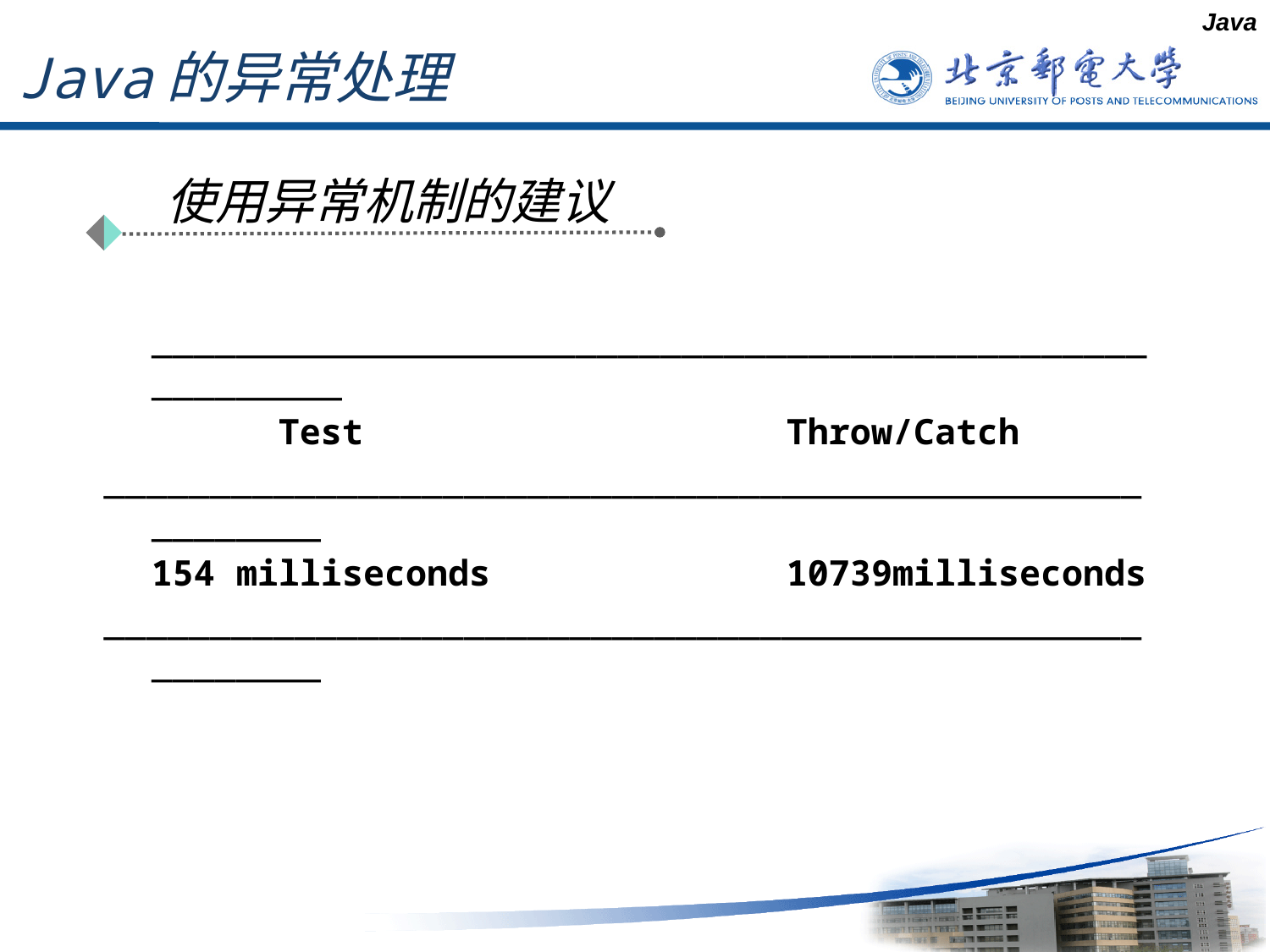

Java
# Java的异常处理

使用异常机制的建议

 ________________________________________________________
		Test				Throw/Catch
_________________________________________________________
	154 milliseconds 			10739milliseconds
_________________________________________________________